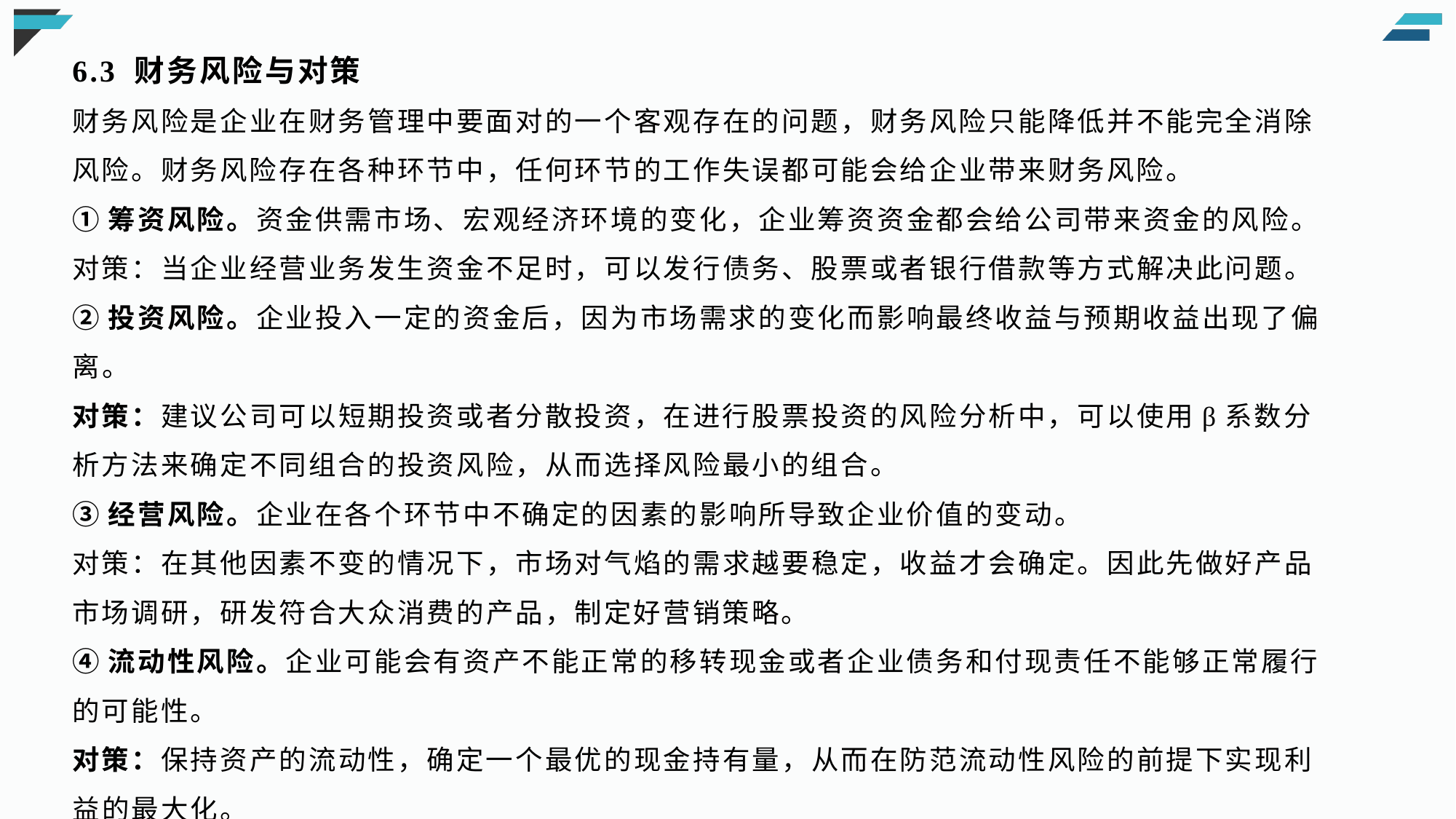

6.3 财务风险与对策
财务风险是企业在财务管理中要面对的一个客观存在的问题，财务风险只能降低并不能完全消除风险。财务风险存在各种环节中，任何环节的工作失误都可能会给企业带来财务风险。
①筹资风险。资金供需市场、宏观经济环境的变化，企业筹资资金都会给公司带来资金的风险。
对策：当企业经营业务发生资金不足时，可以发行债务、股票或者银行借款等方式解决此问题。
②投资风险。企业投入一定的资金后，因为市场需求的变化而影响最终收益与预期收益出现了偏离。
对策：建议公司可以短期投资或者分散投资，在进行股票投资的风险分析中，可以使用β系数分析方法来确定不同组合的投资风险，从而选择风险最小的组合。
③经营风险。企业在各个环节中不确定的因素的影响所导致企业价值的变动。
对策：在其他因素不变的情况下，市场对气焰的需求越要稳定，收益才会确定。因此先做好产品市场调研，研发符合大众消费的产品，制定好营销策略。
④流动性风险。企业可能会有资产不能正常的移转现金或者企业债务和付现责任不能够正常履行的可能性。
对策：保持资产的流动性，确定一个最优的现金持有量，从而在防范流动性风险的前提下实现利益的最大化。